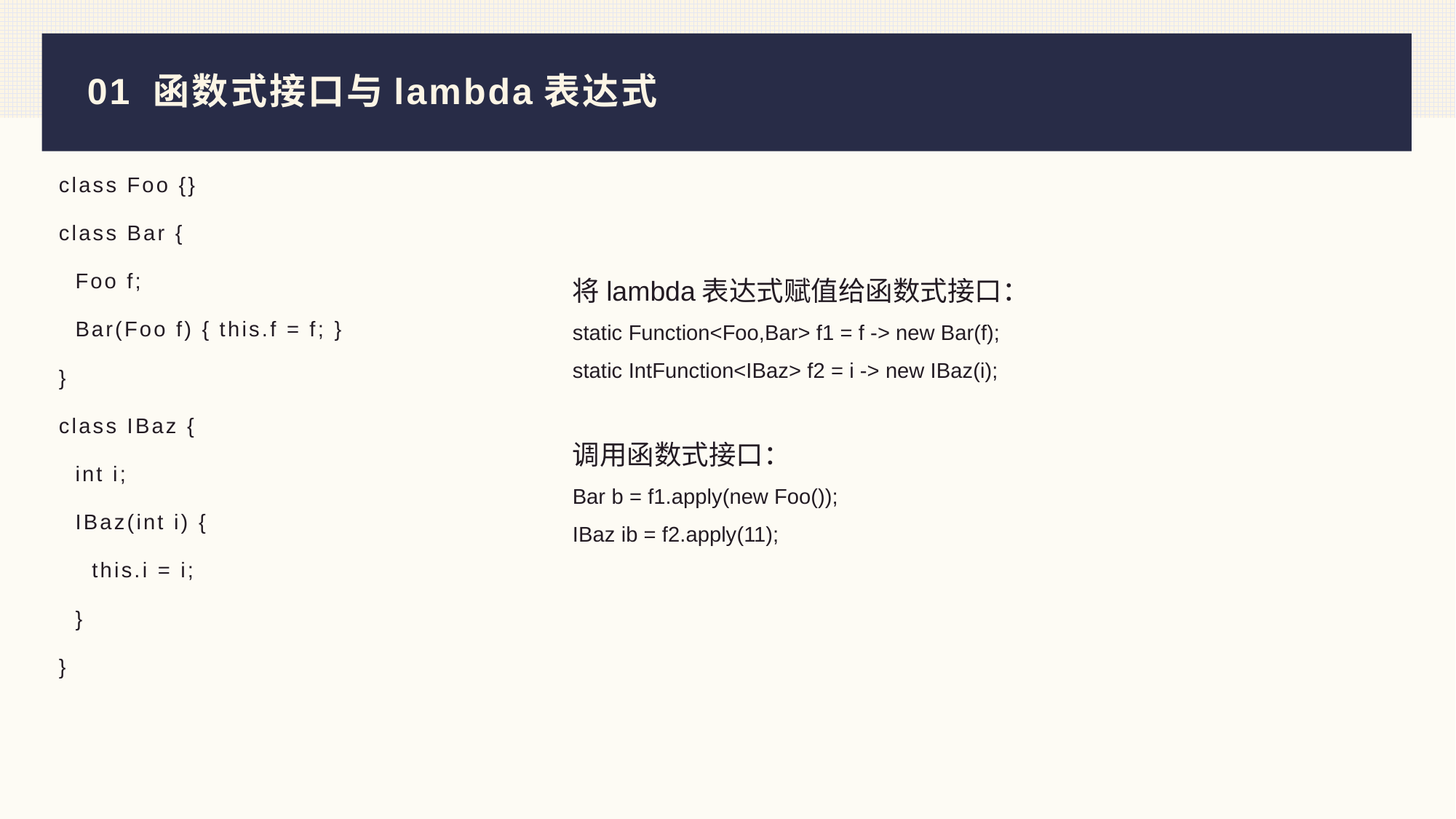

# 01 函数式接口与lambda表达式
class Foo {}
class Bar {
  Foo f;
  Bar(Foo f) { this.f = f; }
}
class IBaz {
  int i;
  IBaz(int i) {
    this.i = i;
  }
}
将lambda表达式赋值给函数式接口：
static Function<Foo,Bar> f1 = f -> new Bar(f);
static IntFunction<IBaz> f2 = i -> new IBaz(i);

调用函数式接口：
Bar b = f1.apply(new Foo());
IBaz ib = f2.apply(11);